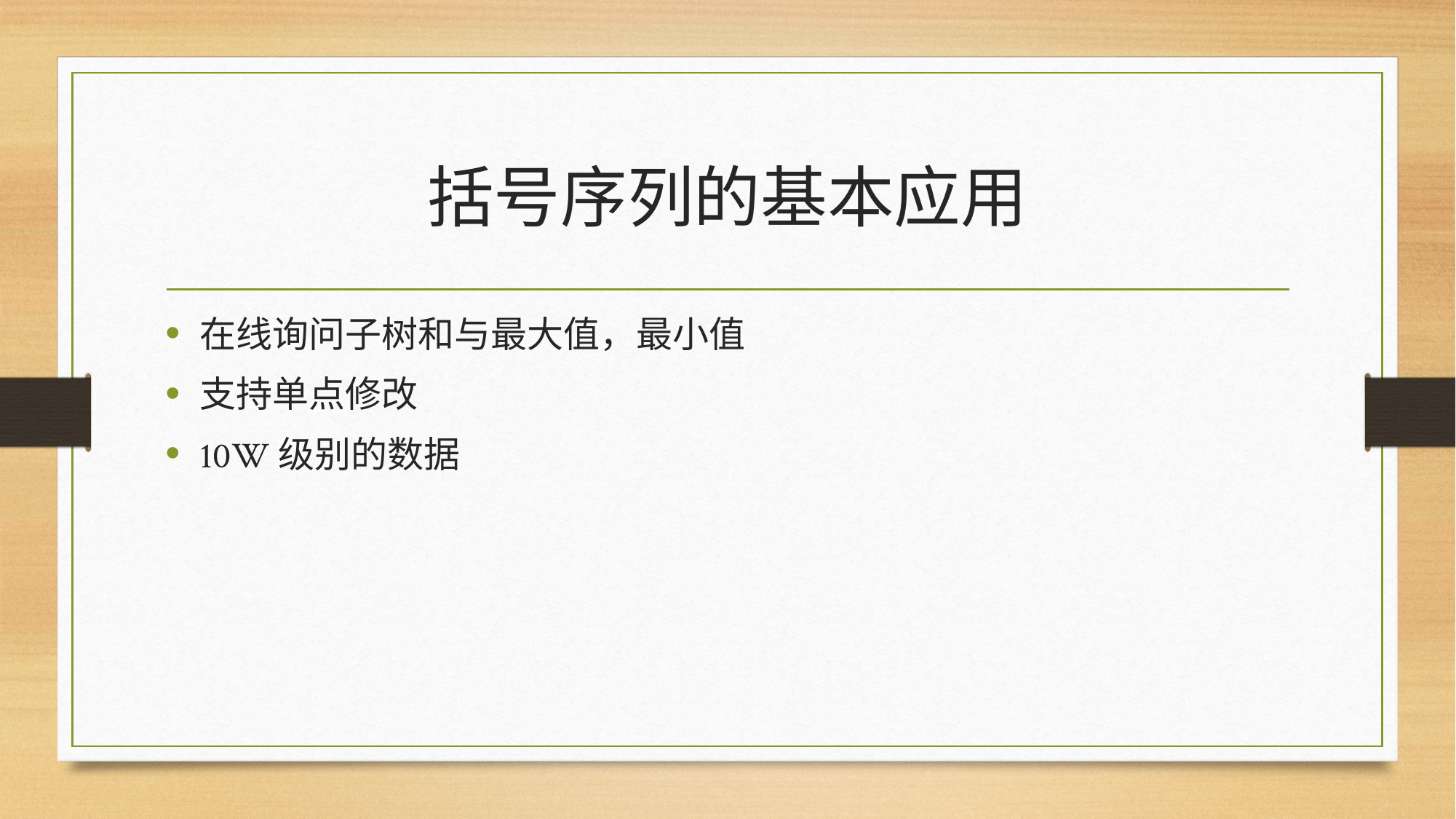

# 括号序列的基本应用
在线询问子树和与最大值，最小值
支持单点修改
10W级别的数据